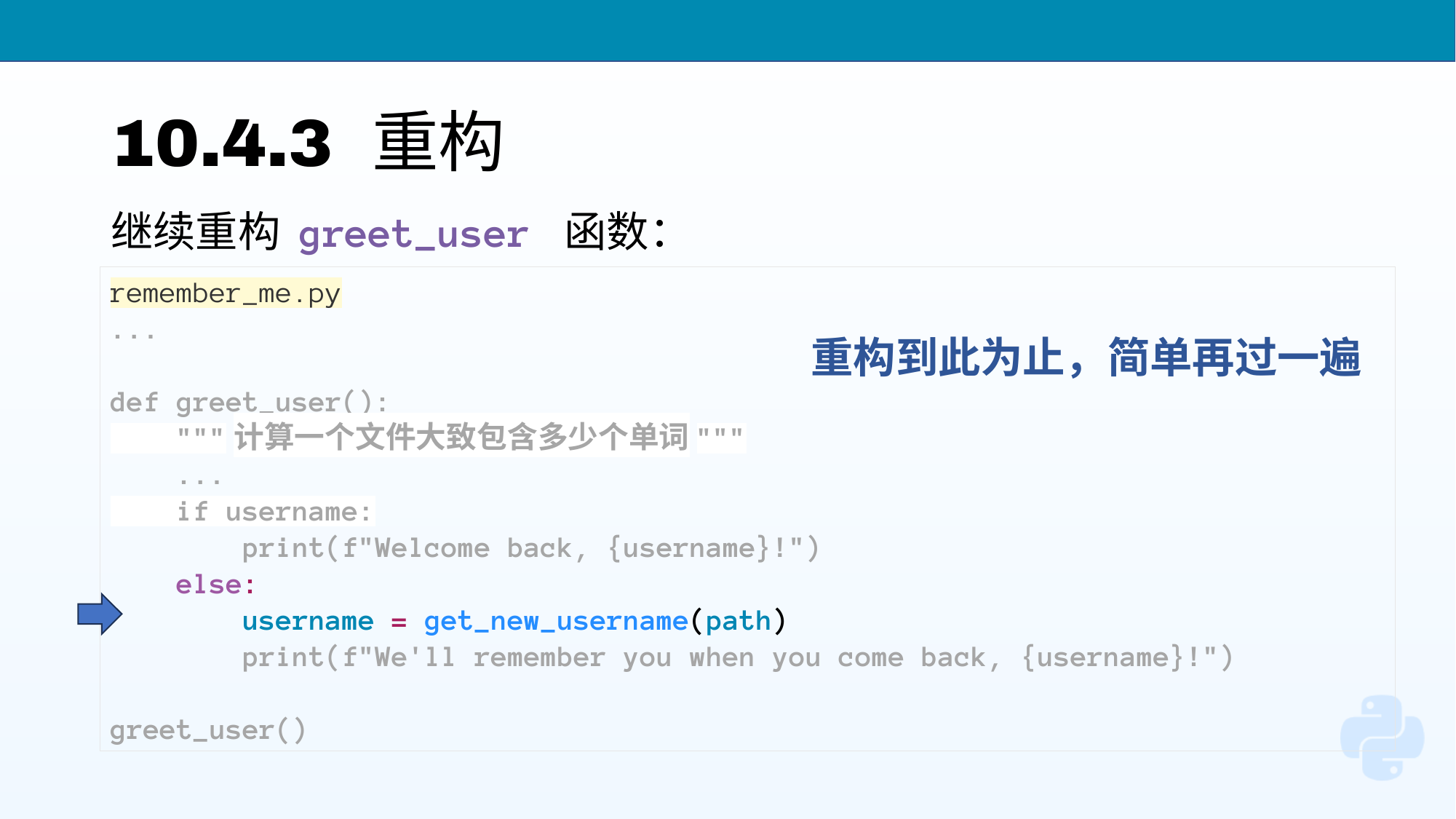

# 10.4.3 重构
继续重构 greet_user 函数：
remember_me.py
...
def greet_user():
    """计算一个文件大致包含多少个单词"""
    ...
    if username:
        print(f"Welcome back, {username}!")
    else:
        username = get_new_username(path)
        print(f"We'll remember you when you come back, {username}!")
greet_user()
重构到此为止，简单再过一遍